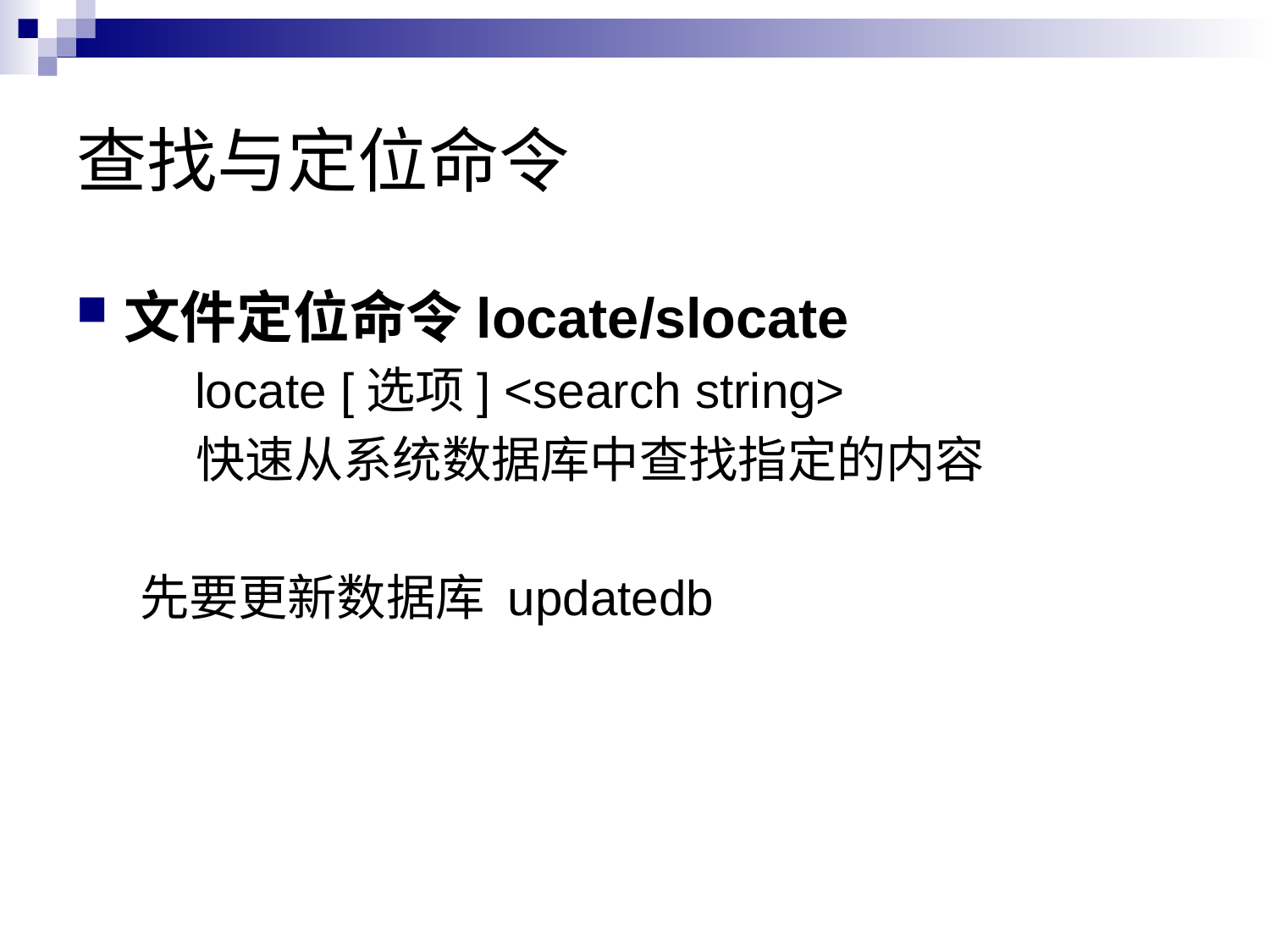

# 查找与定位命令
文件定位命令locate/slocate
    locate [选项] <search string>
    快速从系统数据库中查找指定的内容

先要更新数据库 updatedb